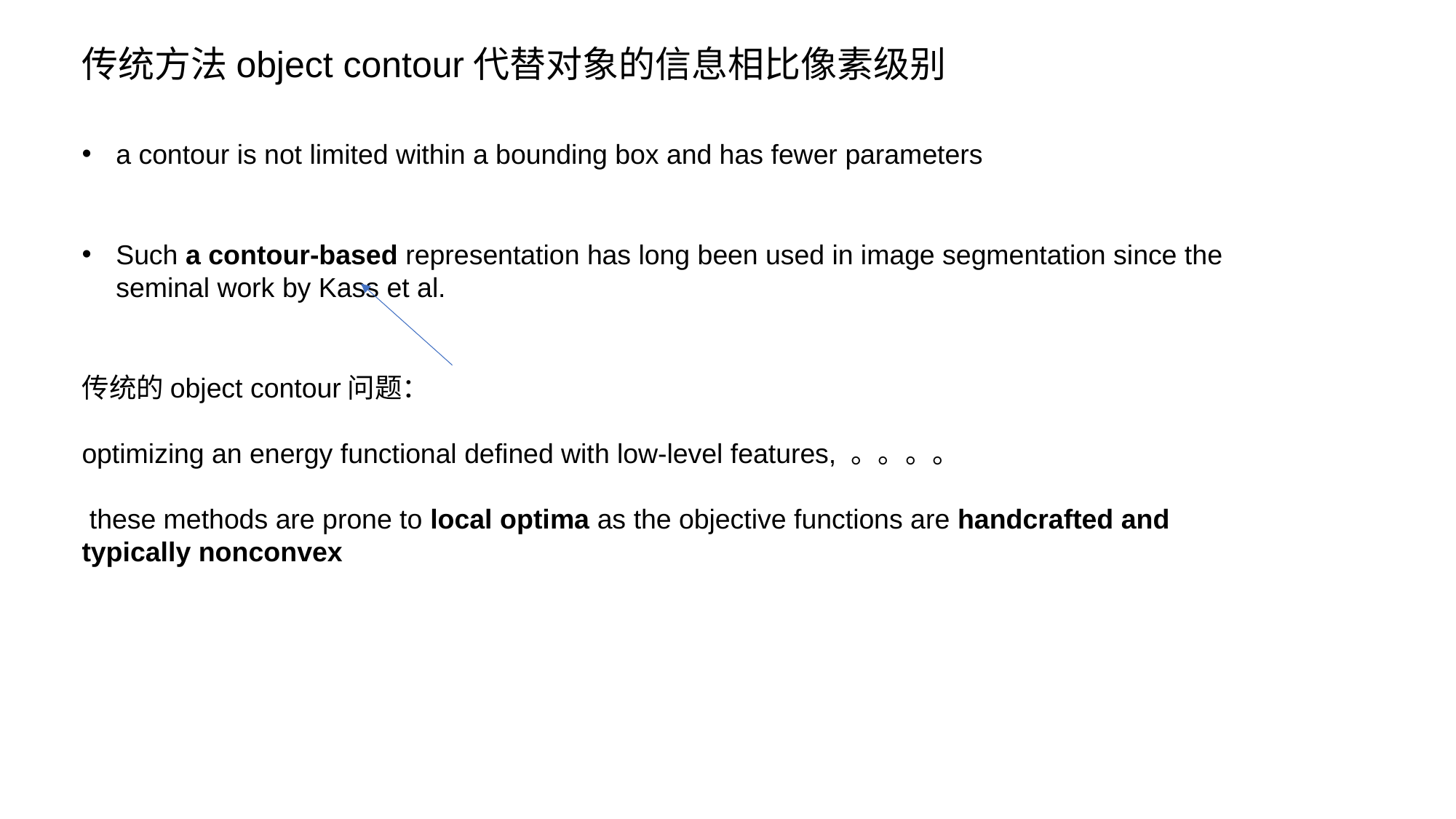

传统方法object contour代替对象的信息相比像素级别
a contour is not limited within a bounding box and has fewer parameters
Such a contour-based representation has long been used in image segmentation since the seminal work by Kass et al.
传统的object contour问题：

optimizing an energy functional defined with low-level features, 。。。。

 these methods are prone to local optima as the objective functions are handcrafted and typically nonconvex